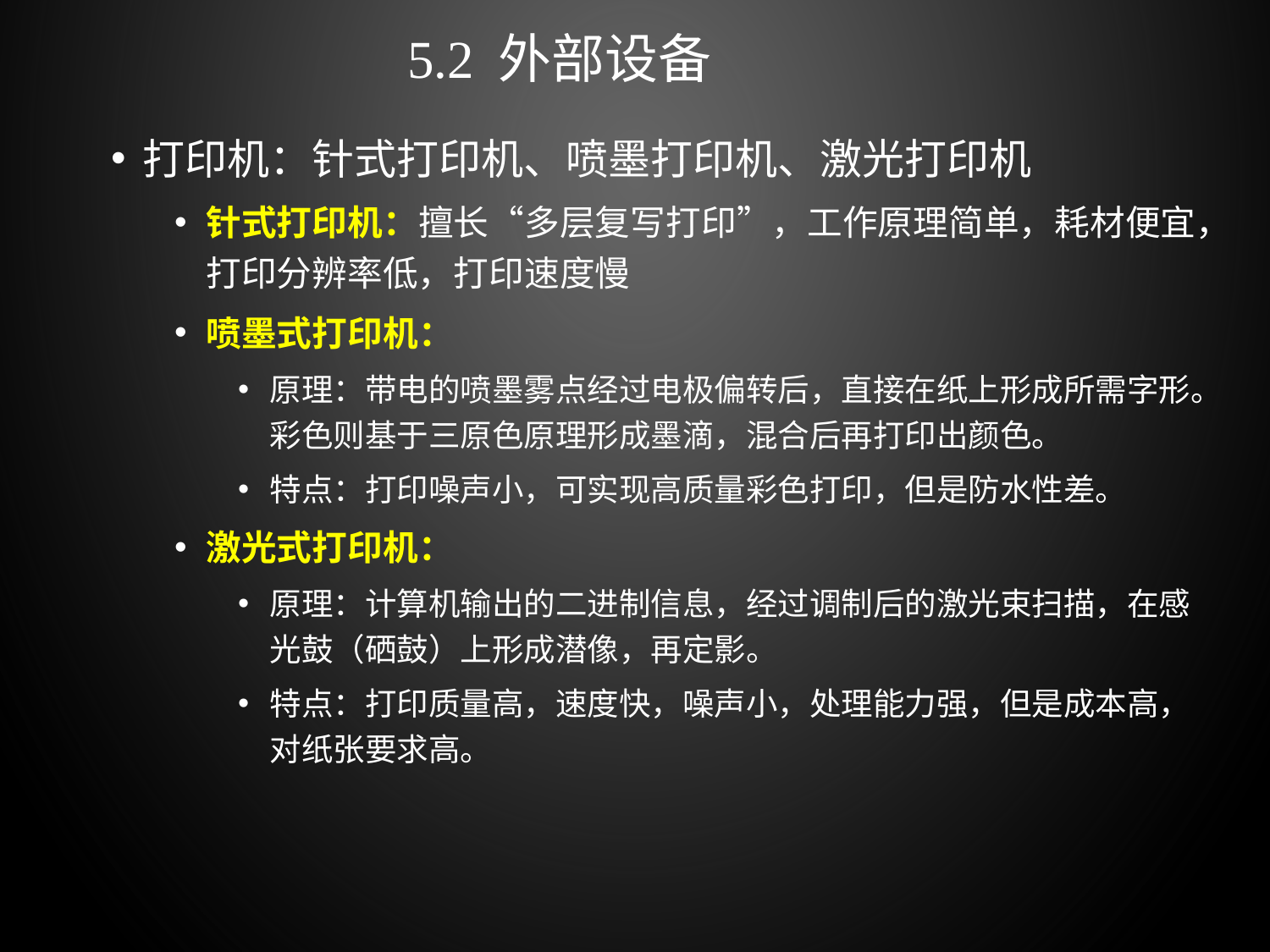

# 5.2 外部设备
打印机：针式打印机、喷墨打印机、激光打印机
针式打印机：擅长“多层复写打印”，工作原理简单，耗材便宜，打印分辨率低，打印速度慢
喷墨式打印机：
原理：带电的喷墨雾点经过电极偏转后，直接在纸上形成所需字形。彩色则基于三原色原理形成墨滴，混合后再打印出颜色。
特点：打印噪声小，可实现高质量彩色打印，但是防水性差。
激光式打印机：
原理：计算机输出的二进制信息，经过调制后的激光束扫描，在感光鼓（硒鼓）上形成潜像，再定影。
特点：打印质量高，速度快，噪声小，处理能力强，但是成本高，对纸张要求高。